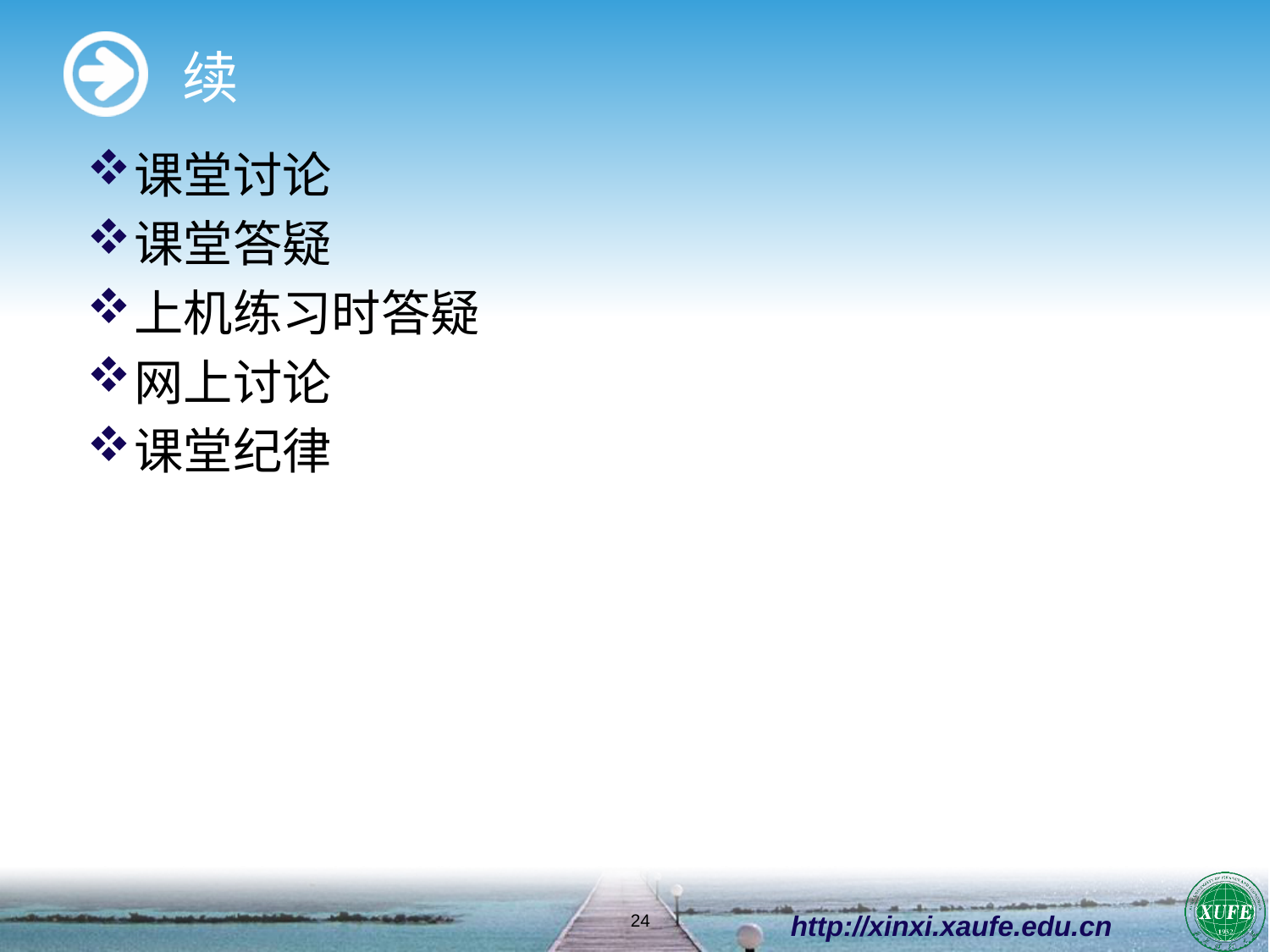

# 续
课堂讨论
课堂答疑
上机练习时答疑
网上讨论
课堂纪律
http://xinxi.xaufe.edu.cn
24